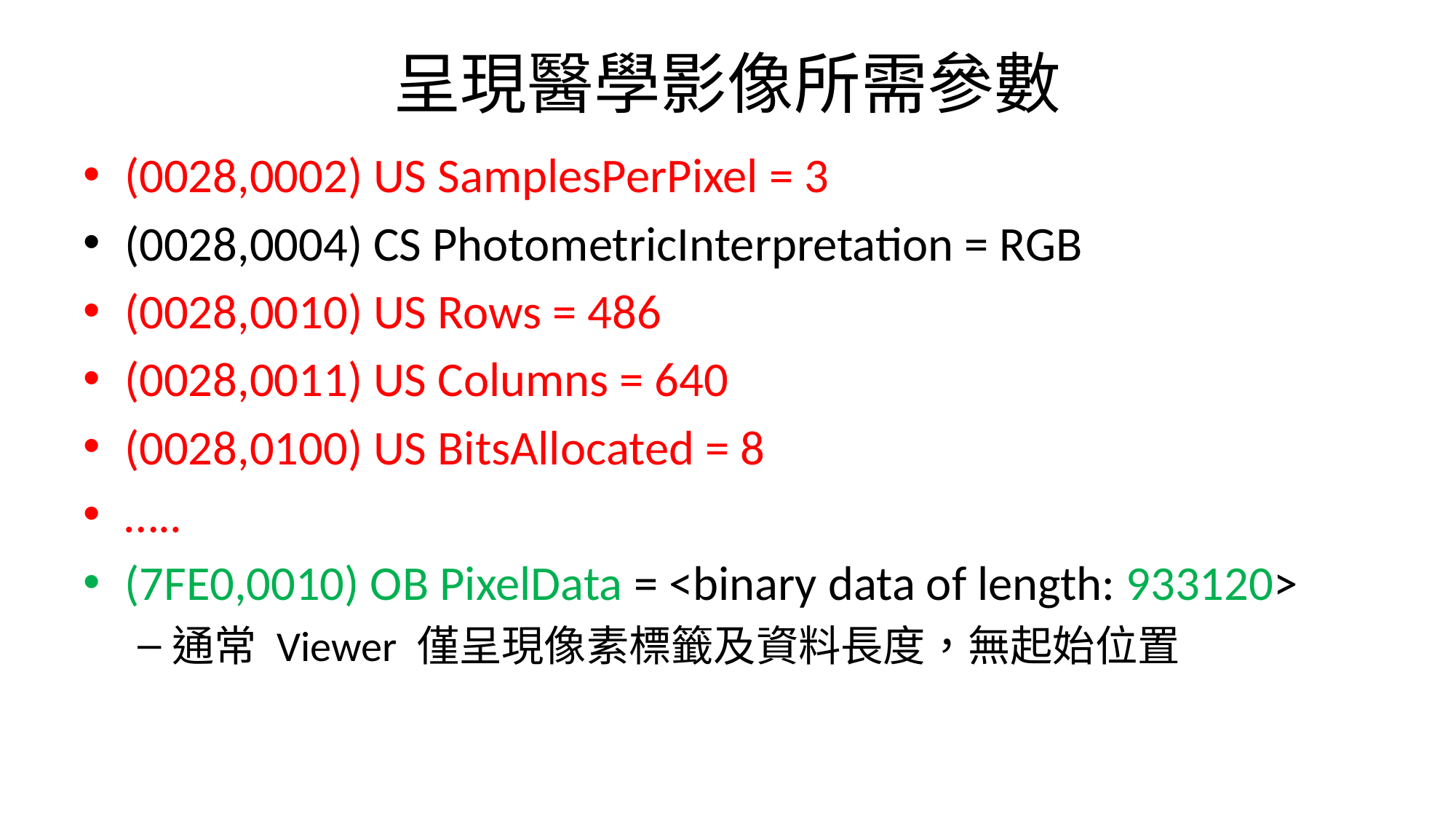

# 呈現醫學影像所需參數
(0028,0002) US SamplesPerPixel = 3
(0028,0004) CS PhotometricInterpretation = RGB
(0028,0010) US Rows = 486
(0028,0011) US Columns = 640
(0028,0100) US BitsAllocated = 8
…..
(7FE0,0010) OB PixelData = <binary data of length: 933120>
通常 Viewer 僅呈現像素標籤及資料長度，無起始位置